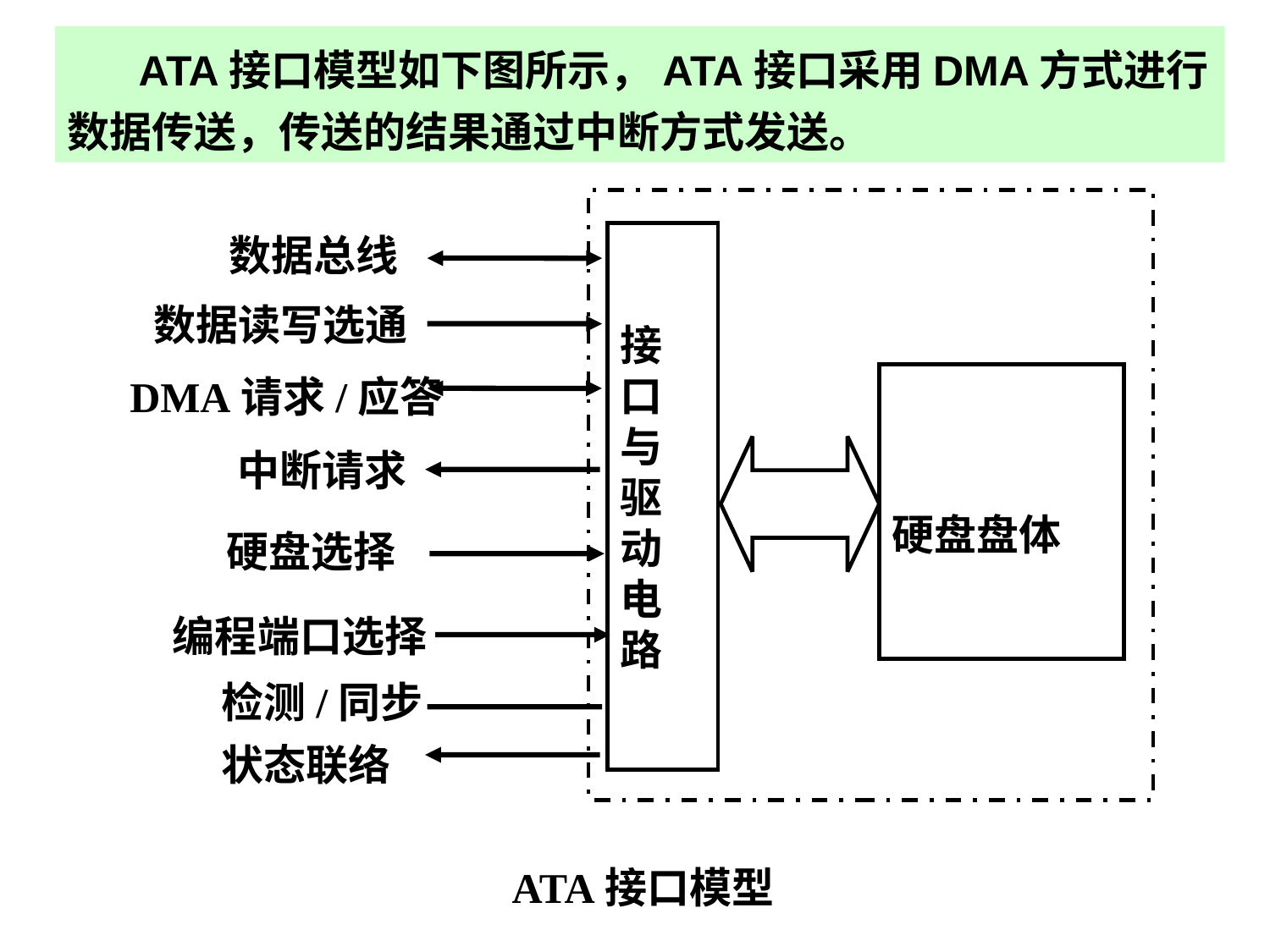

ATA接口模型如下图所示，ATA接口采用DMA方式进行数据传送，传送的结果通过中断方式发送。

数据总线
接
口
与
驱
动
电
路

数据读写选通

DMA请求/应答
硬盘盘体

中断请求

硬盘选择

编程端口选择

检测/同步

状态联络

  ATA接口模型
175